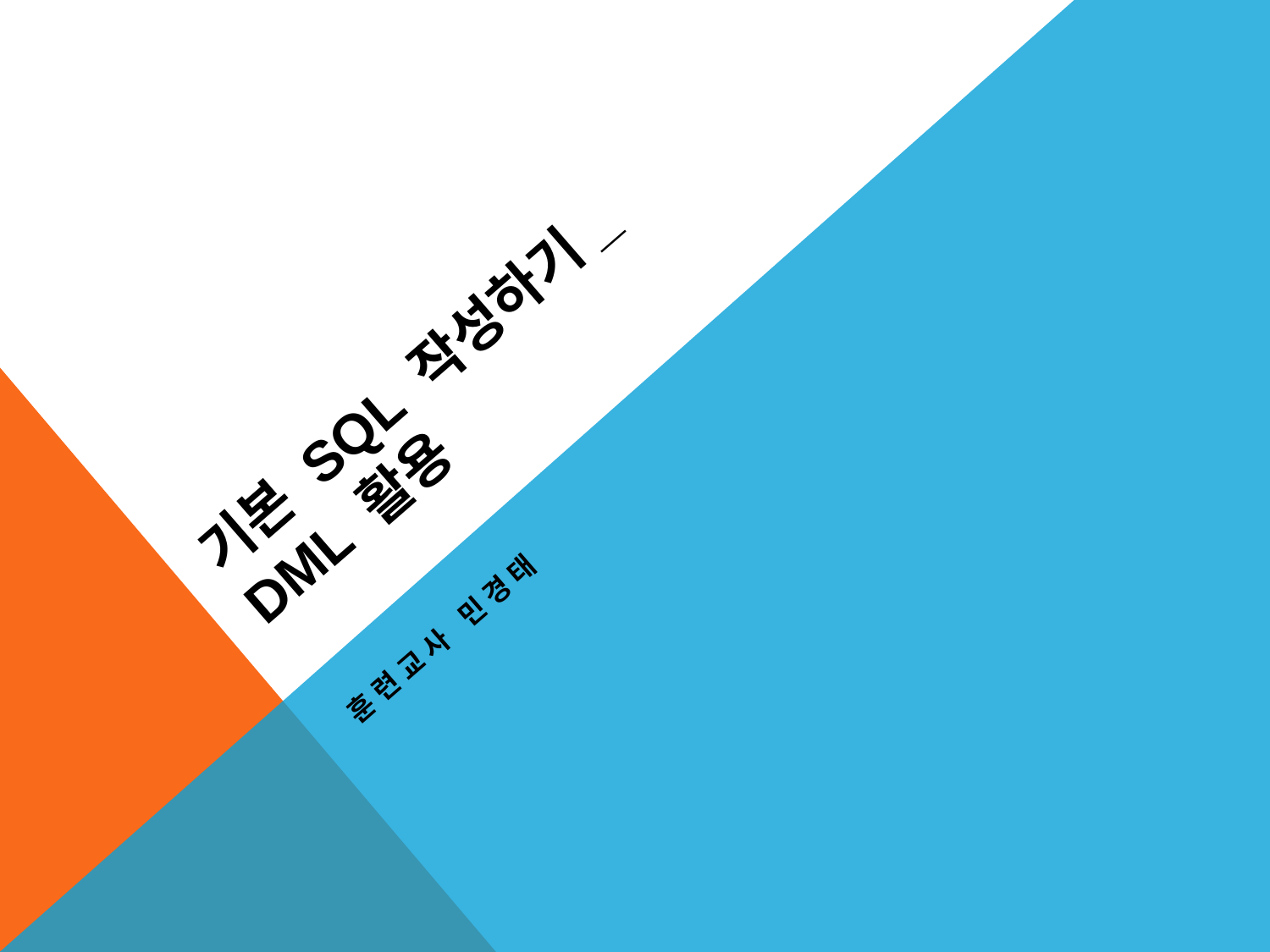

# 기본 SQL 작성하기_ DML 활용
훈련교사 민경태